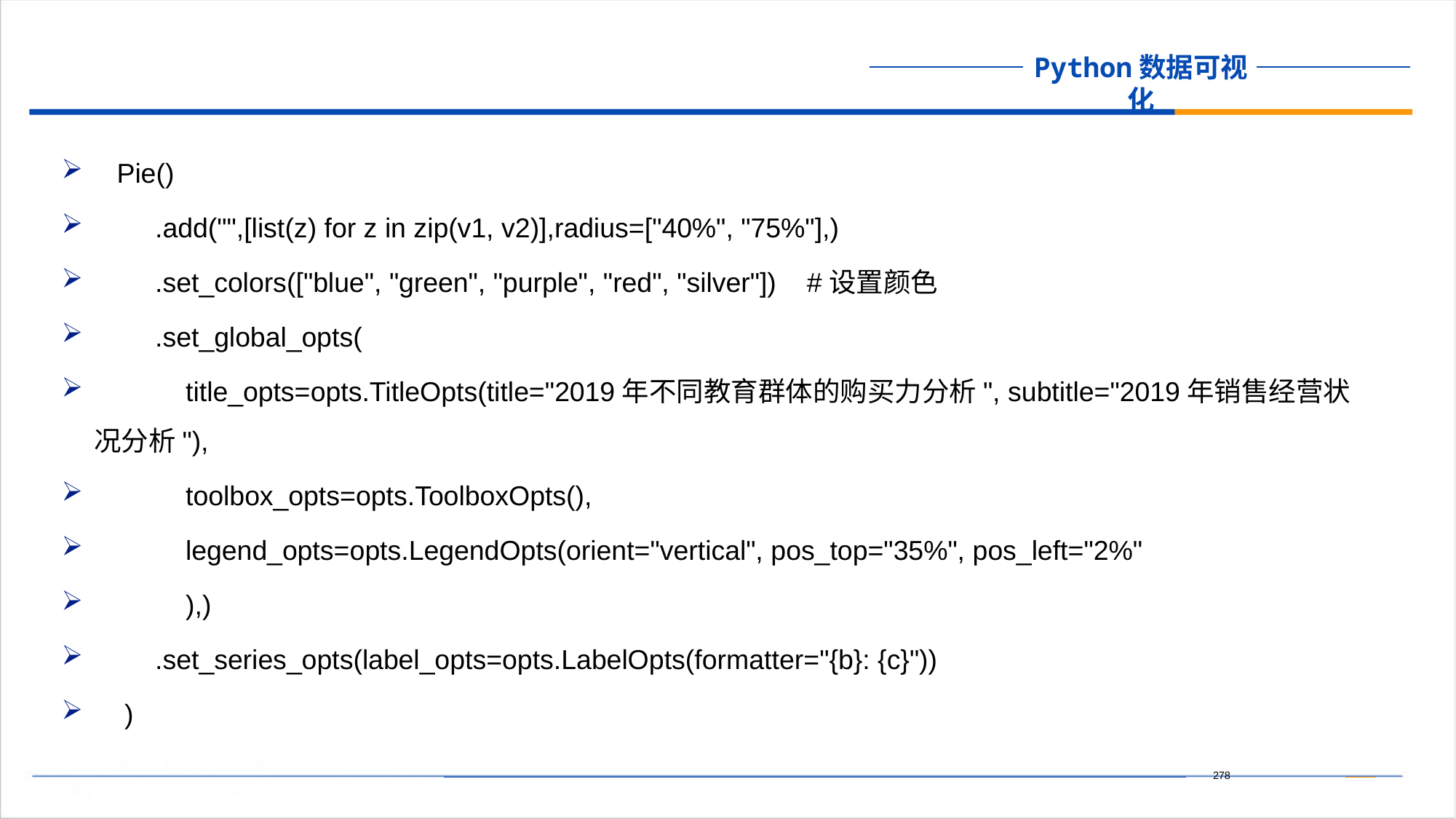

Pie()
        .add("",[list(z) for z in zip(v1, v2)],radius=["40%", "75%"],)
        .set_colors(["blue", "green", "purple", "red", "silver"])    #设置颜色
        .set_global_opts(
            title_opts=opts.TitleOpts(title="2019年不同教育群体的购买力分析", subtitle="2019年销售经营状况分析"),
            toolbox_opts=opts.ToolboxOpts(),
            legend_opts=opts.LegendOpts(orient="vertical", pos_top="35%", pos_left="2%"
            ),)
        .set_series_opts(label_opts=opts.LabelOpts(formatter="{b}: {c}"))
    )